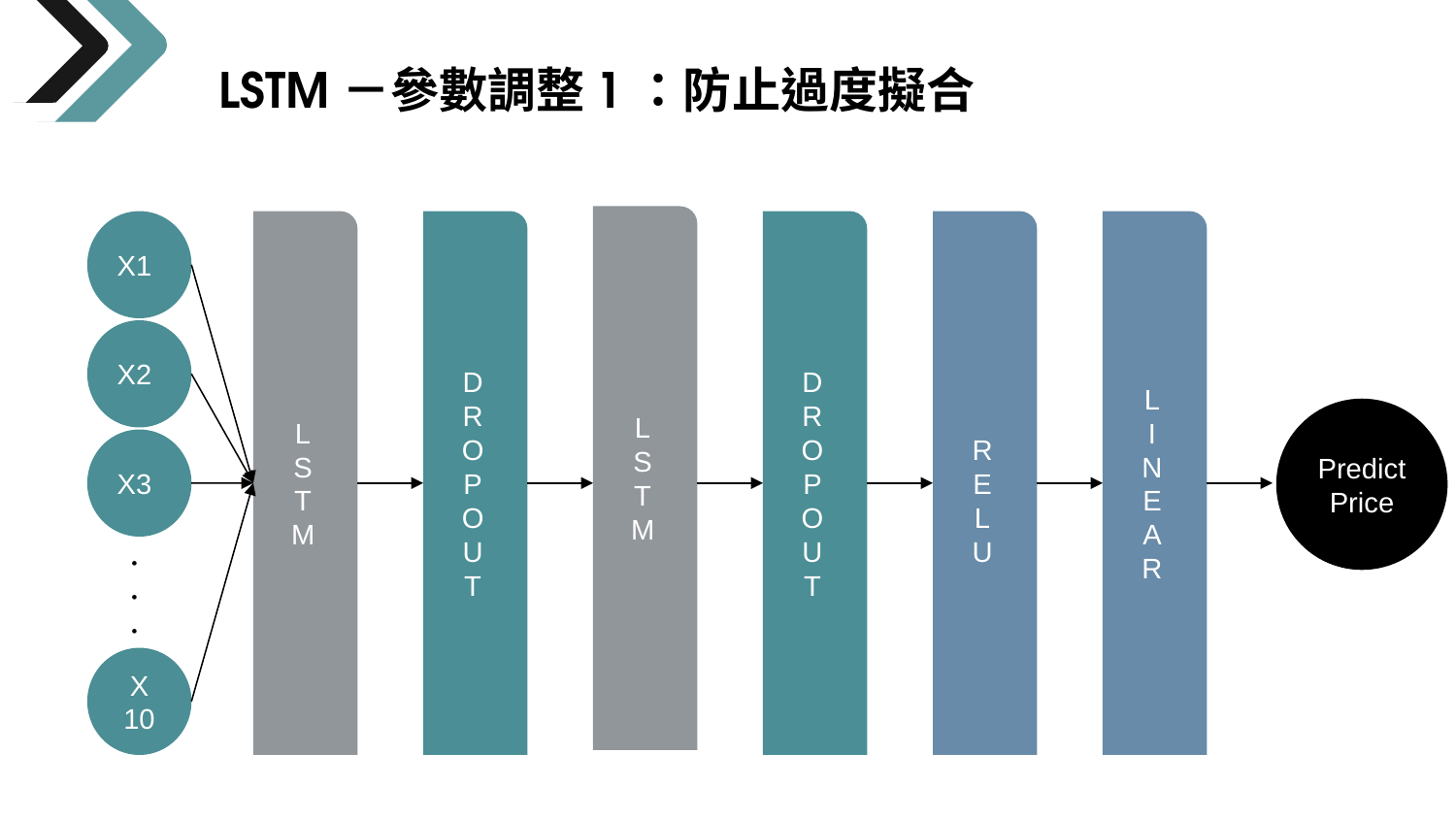

LSTM－參數調整1：防止過度擬合
L
S
T
M
X1
L
S
T
M
D
R
O
P
O
U
T
D
R
O
P
O
U
T

R
E
L
U
L
I
N
E
A
R
X2
Predict
Price
X3
．．．
X
10